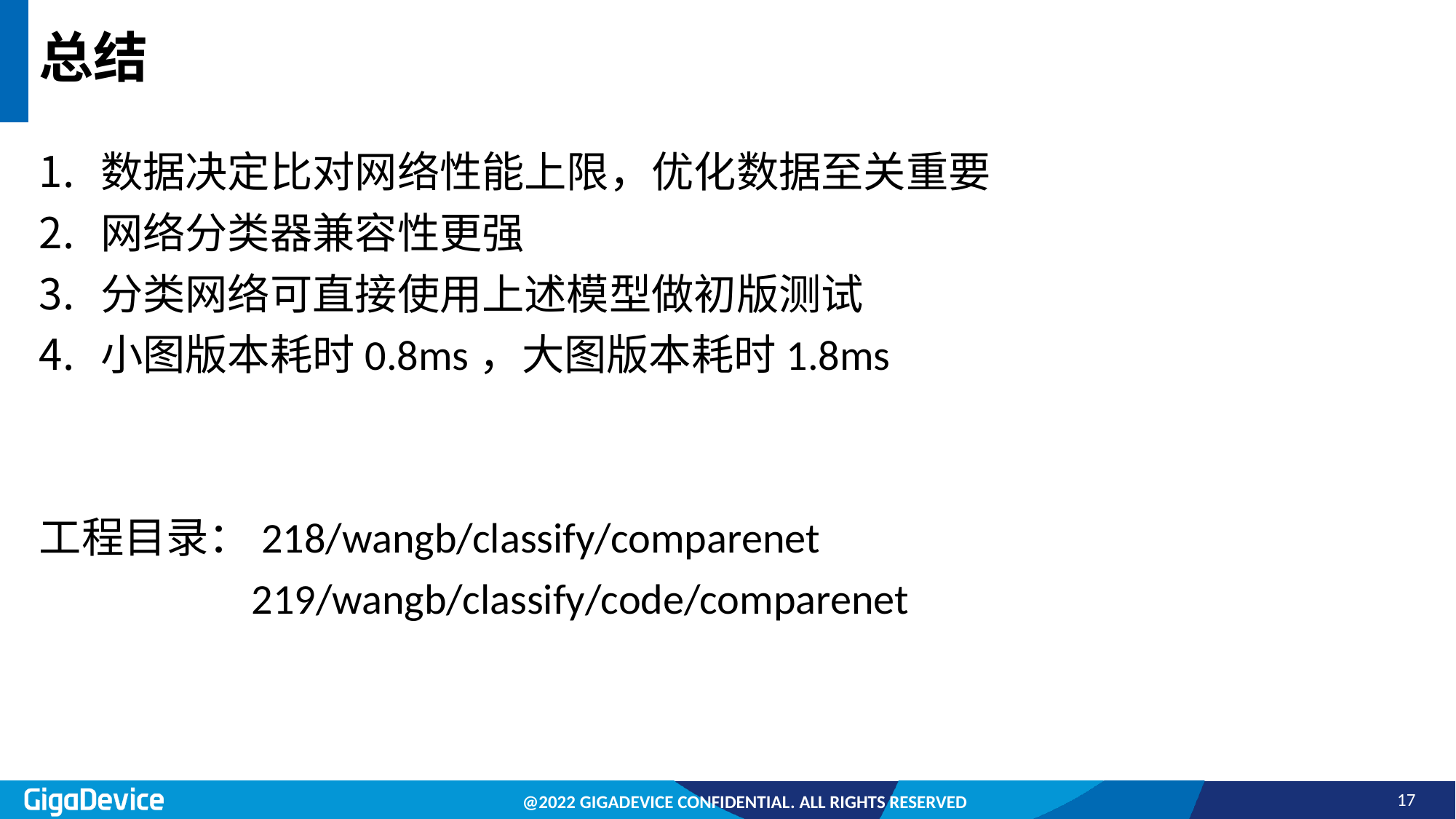

# 总结
数据决定比对网络性能上限，优化数据至关重要
网络分类器兼容性更强
分类网络可直接使用上述模型做初版测试
小图版本耗时0.8ms，大图版本耗时1.8ms

工程目录：218/wangb/classify/comparenet
                      219/wangb/classify/code/comparenet

17